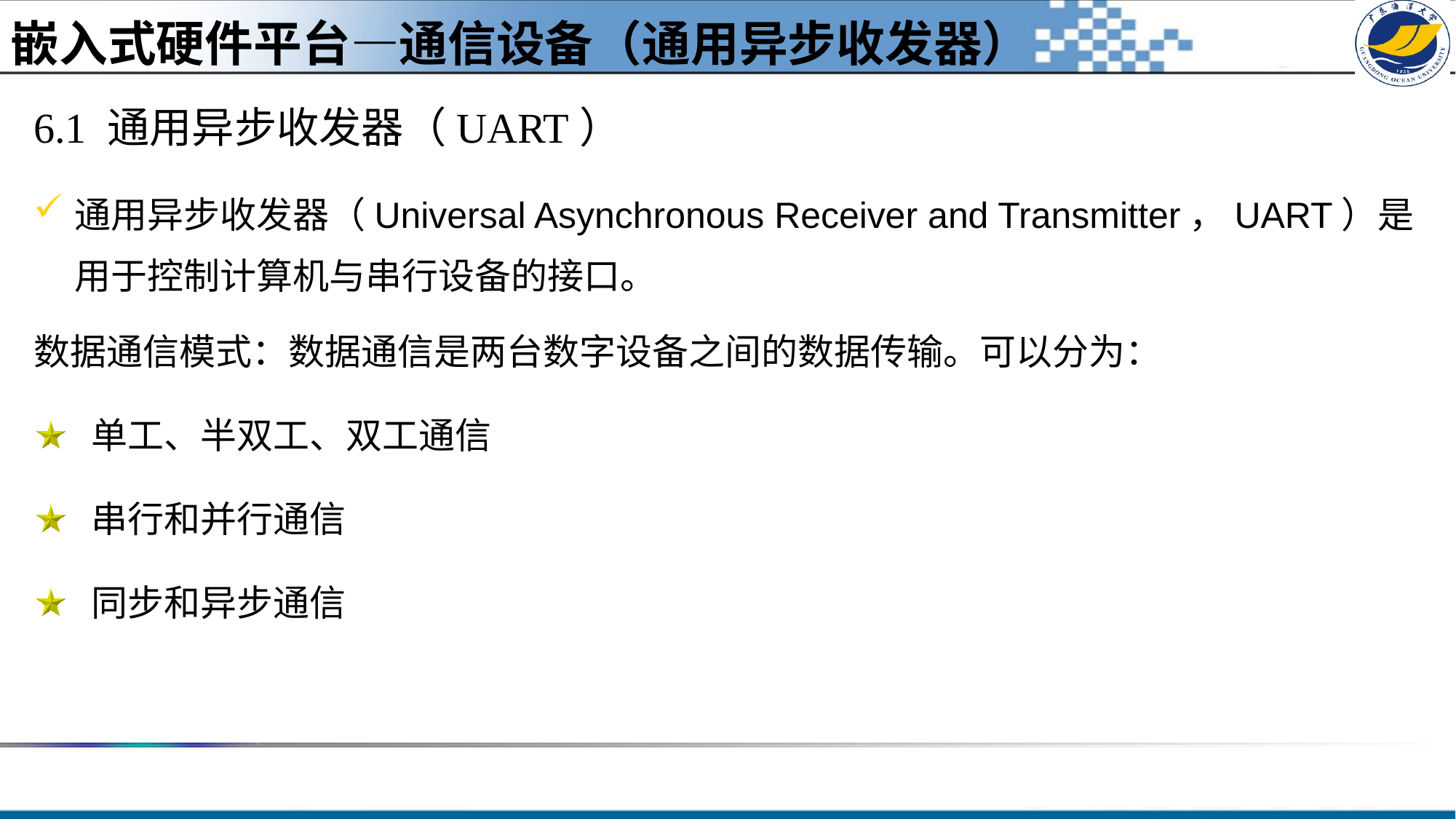

嵌入式硬件平台—通信设备（通用异步收发器）
6.1 通用异步收发器（UART）
通用异步收发器（Universal Asynchronous Receiver and Transmitter，UART）是用于控制计算机与串行设备的接口。
数据通信模式：数据通信是两台数字设备之间的数据传输。可以分为：
 单工、半双工、双工通信
 串行和并行通信
 同步和异步通信

87